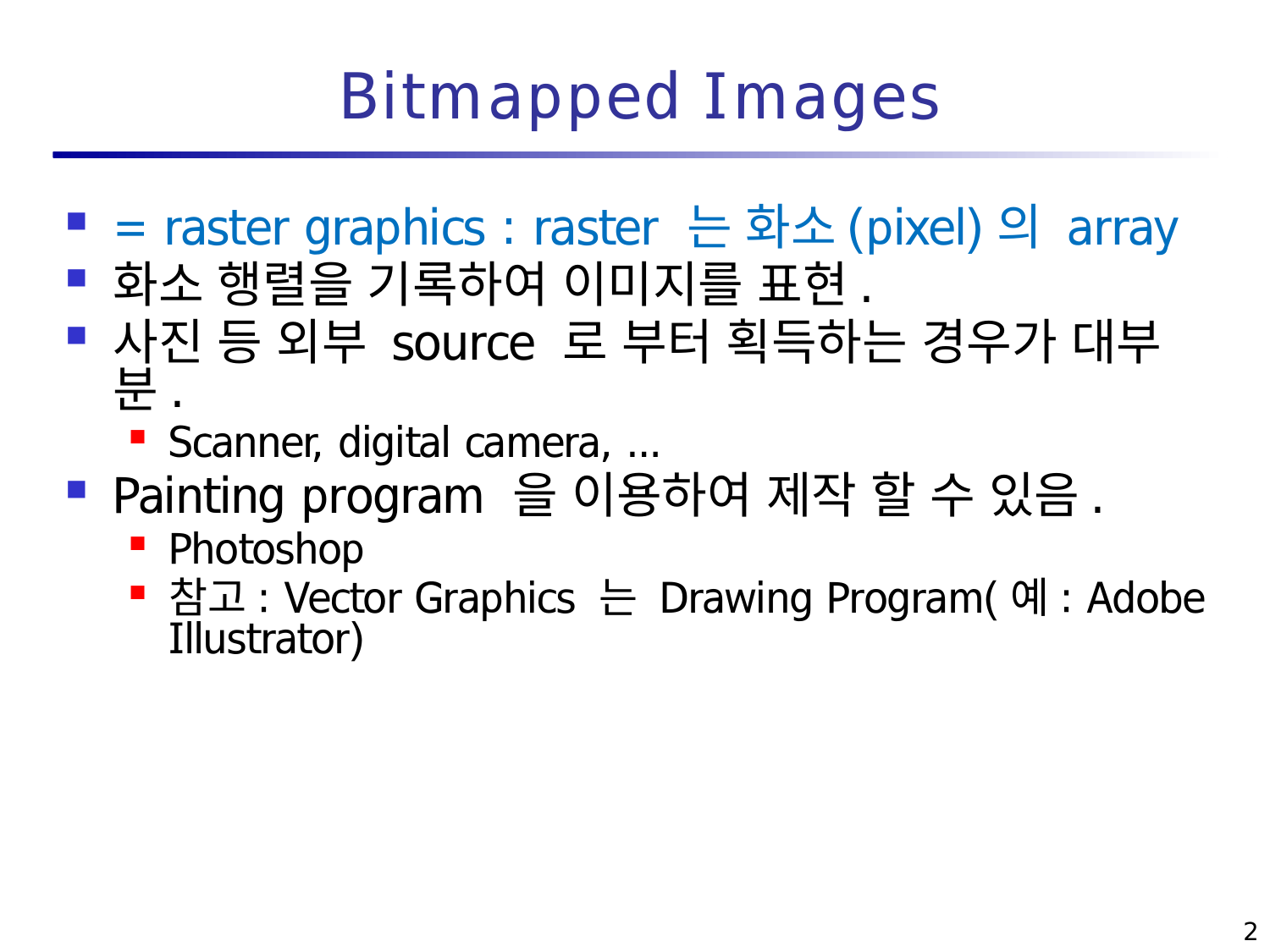

# Bitmapped Images
= raster graphics : raster 는 화소(pixel)의 array
화소 행렬을 기록하여 이미지를 표현.
사진 등 외부 source 로 부터 획득하는 경우가 대부분.
Scanner, digital camera, …
Painting program 을 이용하여 제작 할 수 있음.
Photoshop
참고: Vector Graphics 는 Drawing Program(예: Adobe Illustrator)
2